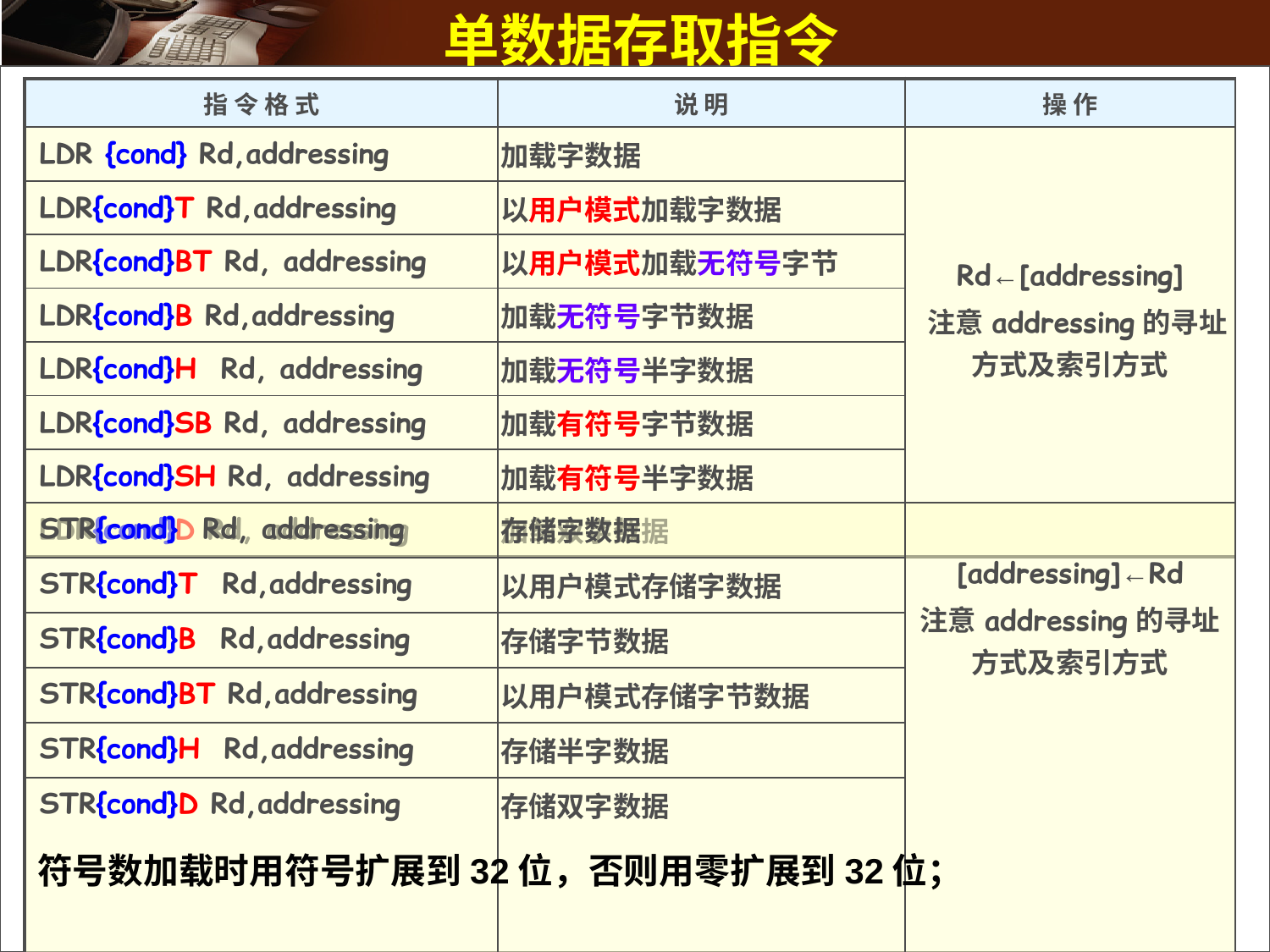

# 单数据存取指令

| 指 令 格 式 | 说 明 | 操 作 |
| --- | --- | --- |
| LDR {cond} Rd,addressing | 加载字数据 | Rd←[addressing] 注意addressing的寻址方式及索引方式 |
| LDR{cond}T Rd,addressing | 以用户模式加载字数据 |  |
| LDR{cond}BT Rd, addressing | 以用户模式加载无符号字节 |  |
| LDR{cond}B Rd,addressing | 加载无符号字节数据 |  |
| LDR{cond}H Rd, addressing | 加载无符号半字数据 |  |
| LDR{cond}SB Rd, addressing | 加载有符号字节数据 |  |
| LDR{cond}SH Rd, addressing | 加载有符号半字数据 |  |
| LDR{cond}D Rd, addressing | 加载双字数据 |  |
| STR{cond} Rd, addressing | 存储字数据 | [addressing]←Rd 注意addressing的寻址方式及索引方式 |
| --- | --- | --- |
| STR{cond}T Rd,addressing | 以用户模式存储字数据 |  |
| STR{cond}B Rd,addressing | 存储字节数据 |  |
| STR{cond}BT Rd,addressing | 以用户模式存储字节数据 |  |
| STR{cond}H Rd,addressing | 存储半字数据 |  |
| STR{cond}D Rd,addressing | 存储双字数据 |  |
符号数加载时用符号扩展到32位，否则用零扩展到32位；